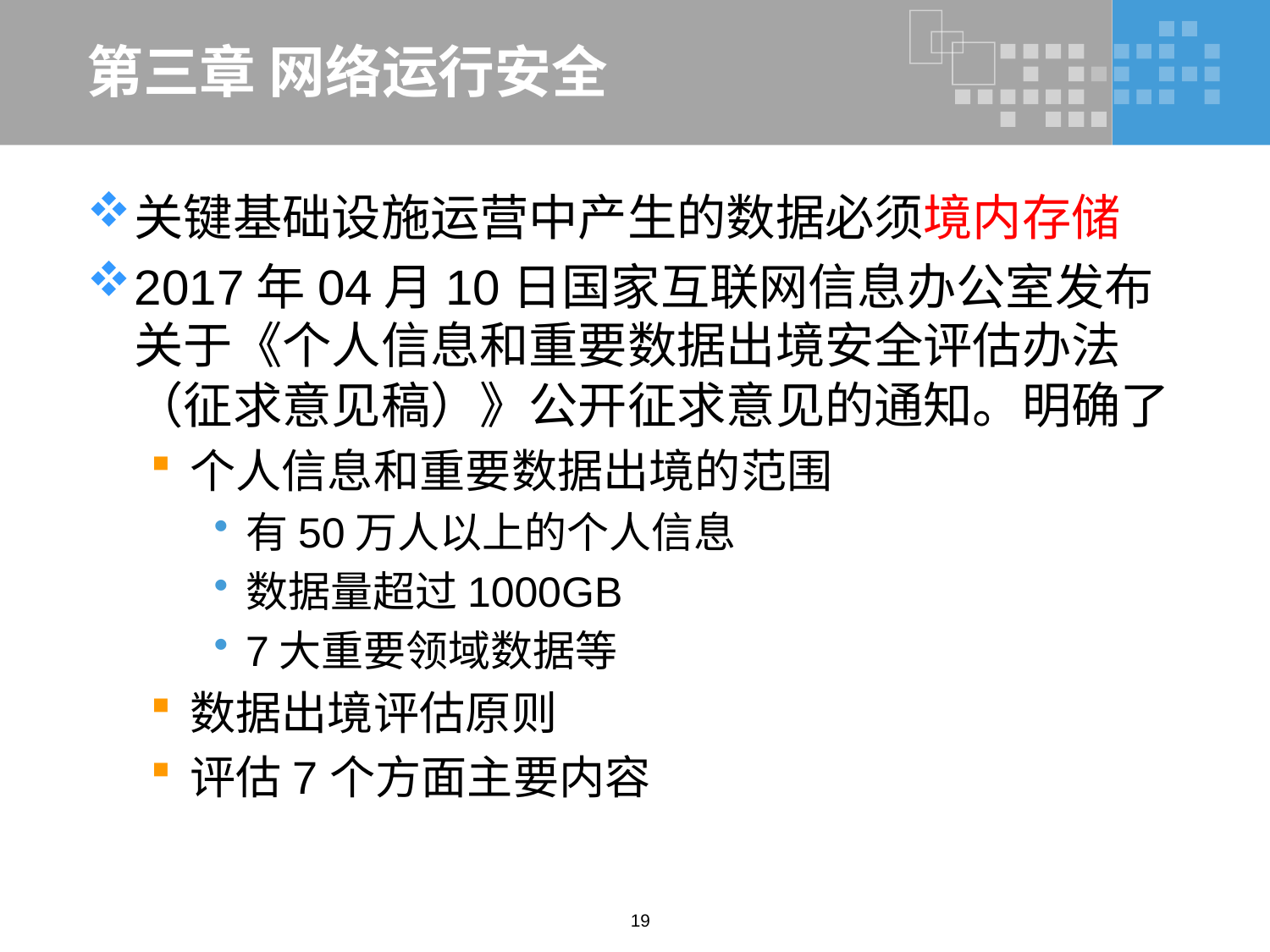

# 第三章 网络运行安全
关键基础设施运营中产生的数据必须境内存储
2017年04月10日国家互联网信息办公室发布关于《个人信息和重要数据出境安全评估办法（征求意见稿）》公开征求意见的通知。明确了
个人信息和重要数据出境的范围
有50万人以上的个人信息
数据量超过1000GB
7大重要领域数据等
数据出境评估原则
评估7个方面主要内容
19